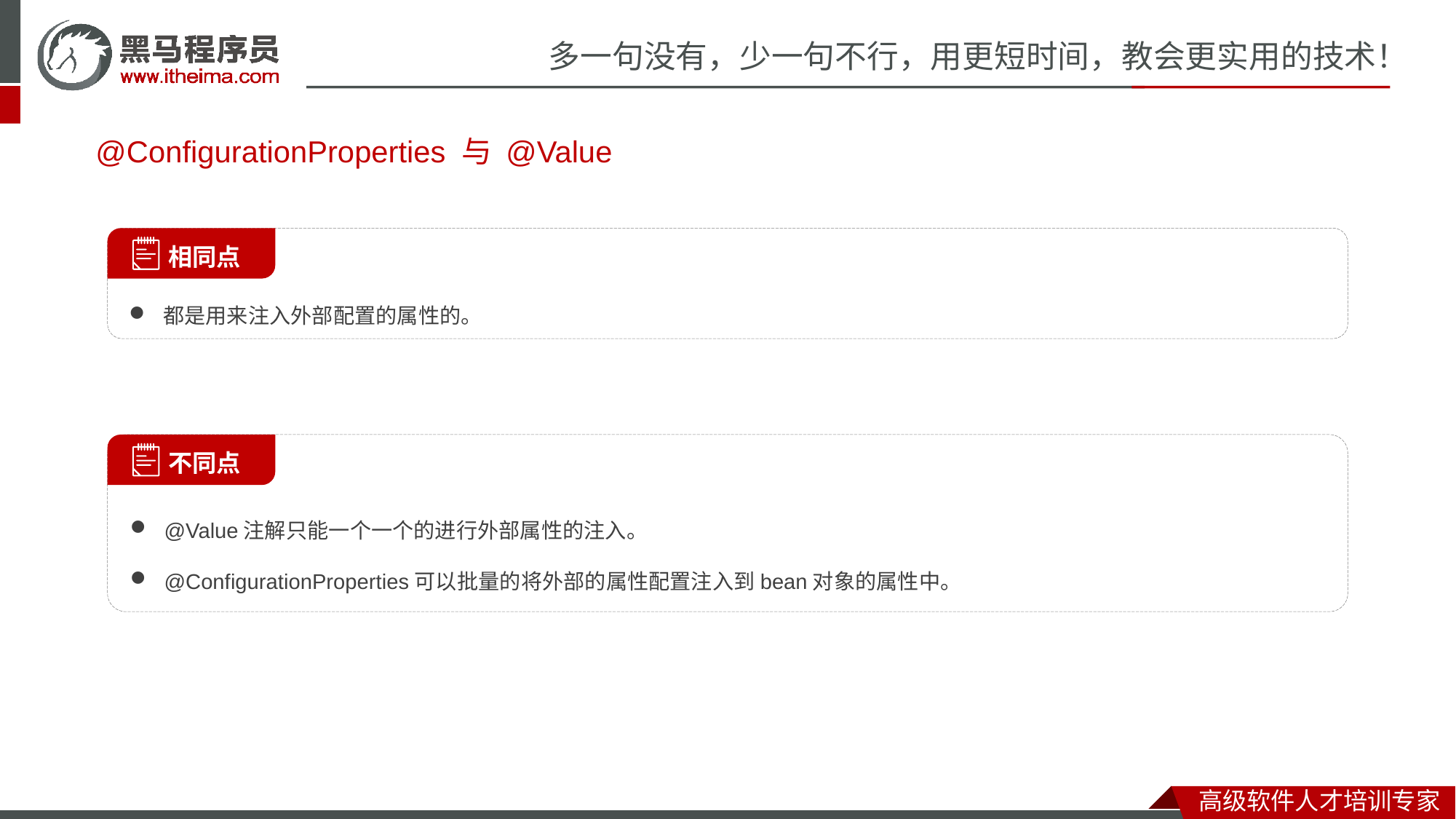

# @ConfigurationProperties 与 @Value
       相同点
都是用来注入外部配置的属性的。

       不同点
@Value注解只能一个一个的进行外部属性的注入。
@ConfigurationProperties可以批量的将外部的属性配置注入到bean对象的属性中。